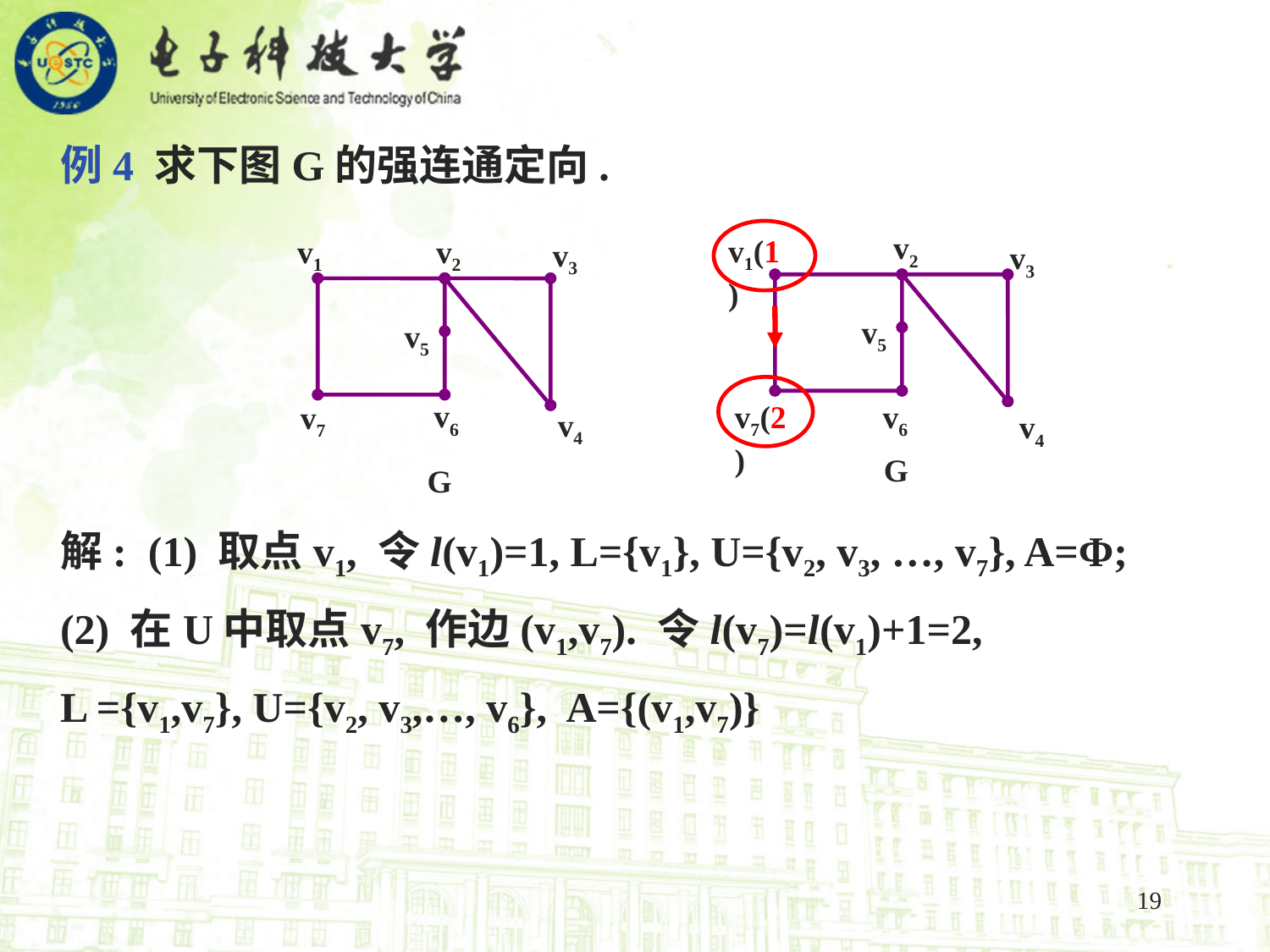

例4 求下图G的强连通定向.

v2
v3

v5

v7(2)

v6
v4
G
v1(1)
v1
v2
v3

v5

v6
v7

v4
G

解:  (1) 取点v1, 令l(v1)=1, L={v1}, U={v2, v3, …, v7}, A=Φ;
(2) 在U中取点v7, 作边(v1,v7). 令l(v7)=l(v1)+1=2,
L ={v1,v7}, U={v2, v3,…, v6},  A={(v1,v7)}
19